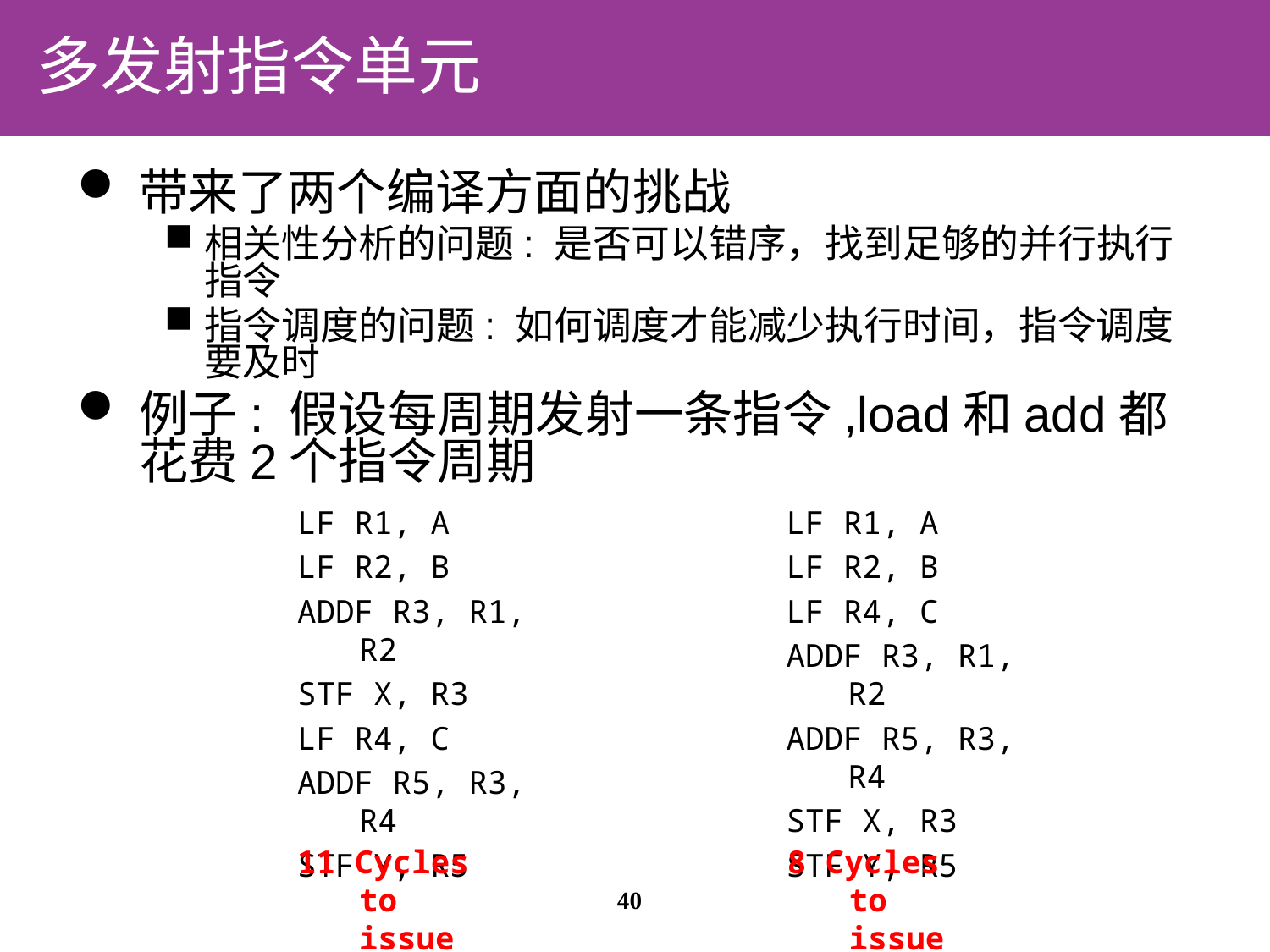

# 多发射指令单元
带来了两个编译方面的挑战
相关性分析的问题: 是否可以错序，找到足够的并行执行指令
指令调度的问题: 如何调度才能减少执行时间，指令调度要及时
例子: 假设每周期发射一条指令,load和add都花费2个指令周期
LF R1, A
LF R2, B
ADDF R3, R1, R2
STF X, R3
LF R4, C
ADDF R5, R3, R4
STF Y, R5
LF R1, A
LF R2, B
LF R4, C
ADDF R3, R1, R2
ADDF R5, R3, R4
STF X, R3
STF Y, R5
11 Cycles to issue
8 Cycles to issue
40